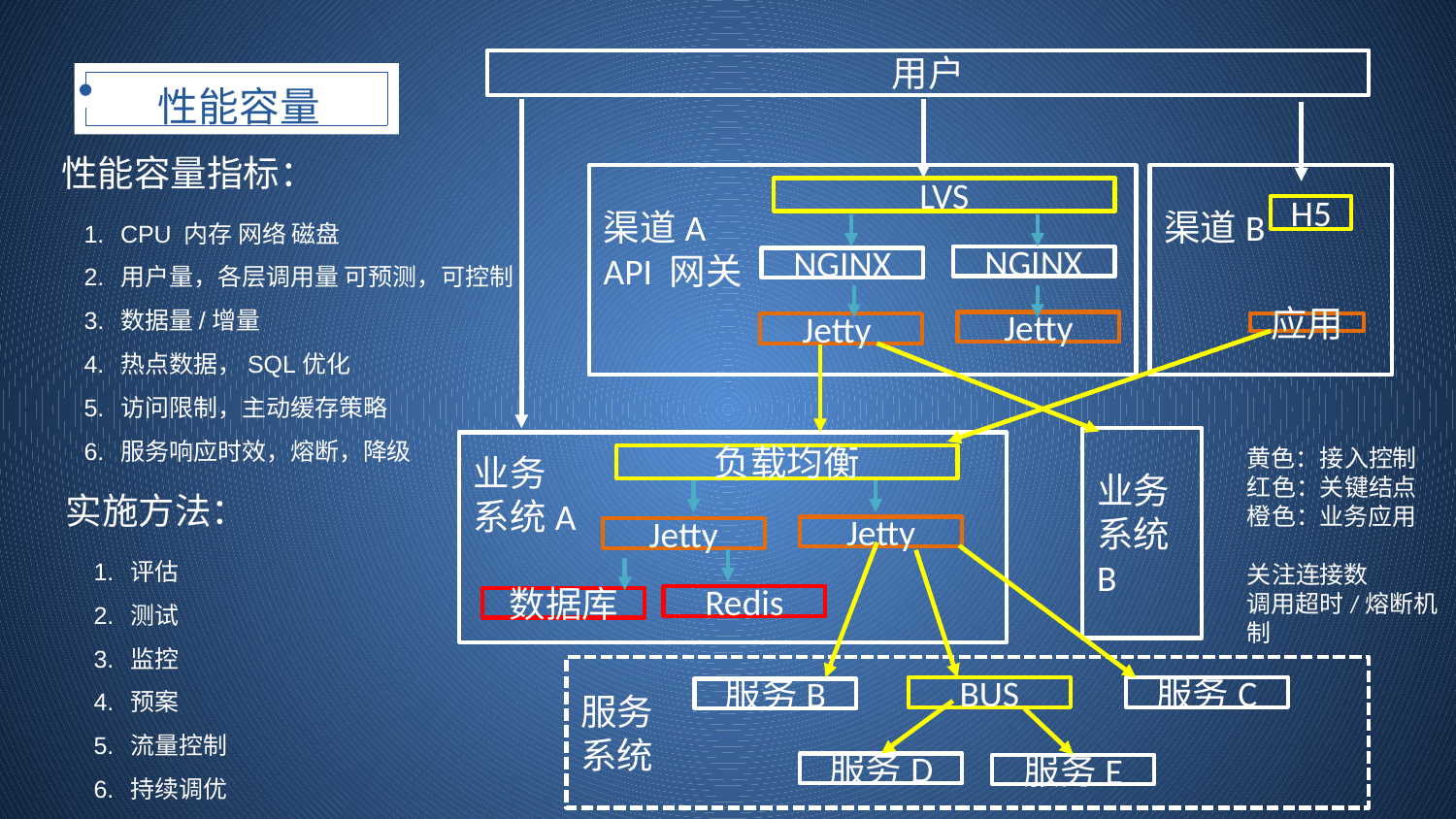

性能容量

用户
性能容量指标：
渠道A
API 网关

渠道B

LVS
H5
CPU 内存 网络 磁盘
用户量，各层调用量 可预测，可控制
数据量/增量
热点数据，SQL优化
访问限制，主动缓存策略
服务响应时效，熔断，降级

NGINX
NGINX
Jetty
Jetty
应用
业务
系统B
业务
系统A

黄色：接入控制
红色：关键结点
橙色：业务应用

关注连接数
调用超时/熔断机制
负载均衡
实施方法：
Jetty
Jetty
评估
测试
监控
预案
流量控制
持续调优

Redis
数据库
服务
系统
BUS
服务C
服务B
服务D
服务E